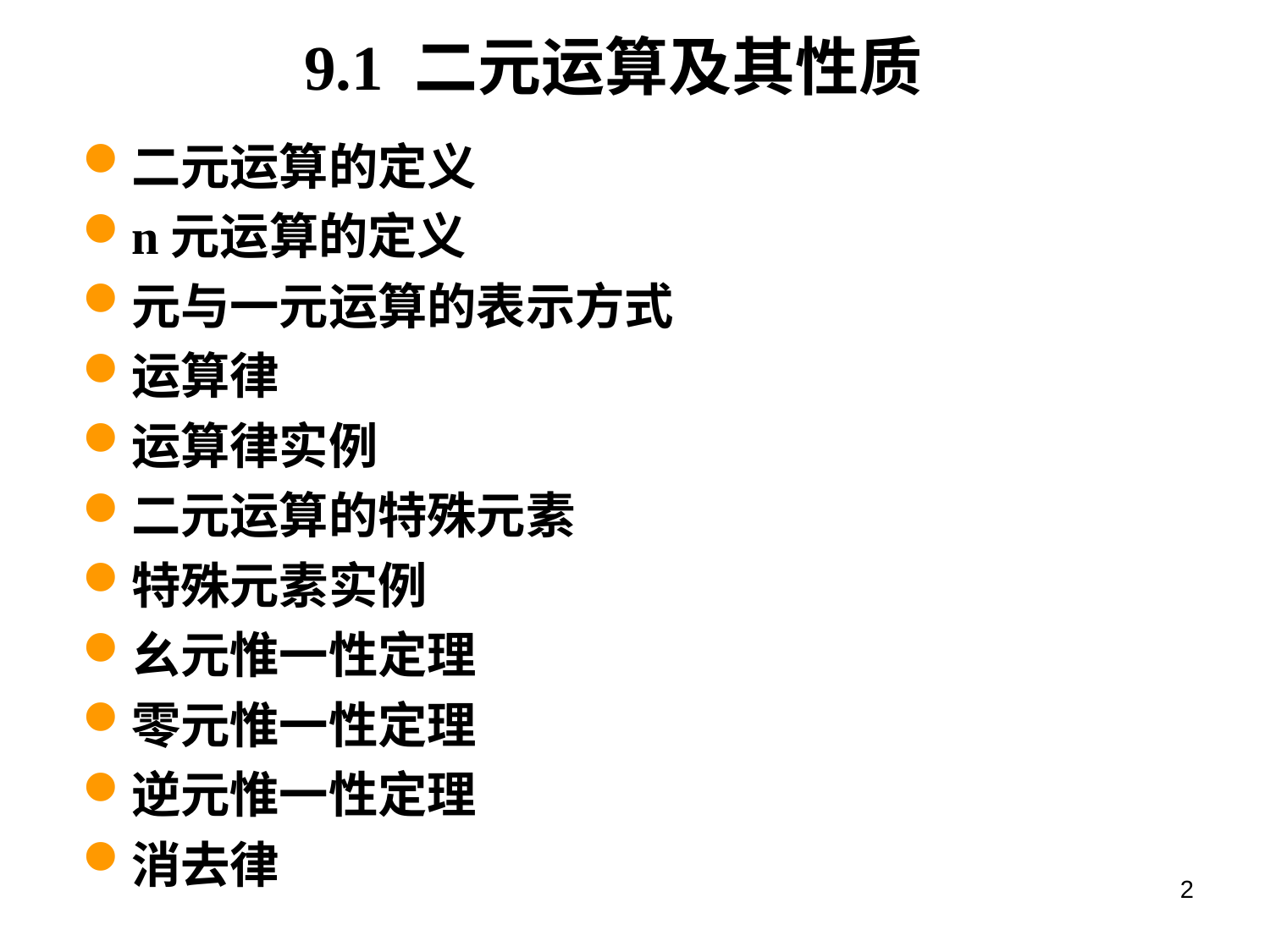

# 9.1 二元运算及其性质
二元运算的定义
n元运算的定义
元与一元运算的表示方式
运算律
运算律实例
二元运算的特殊元素
特殊元素实例
幺元惟一性定理
零元惟一性定理
逆元惟一性定理
消去律
2